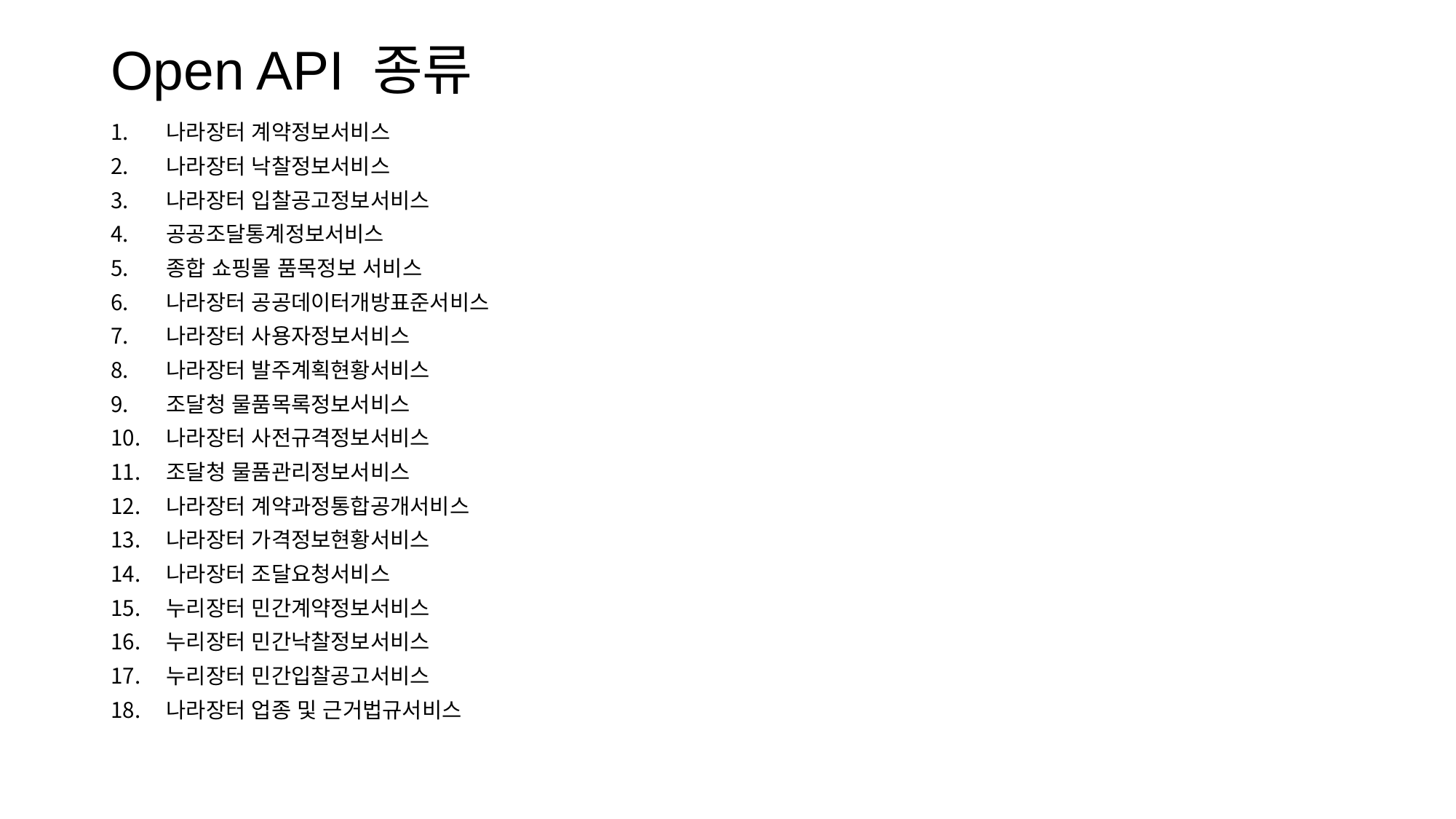

# Open API 종류
나라장터 계약정보서비스
나라장터 낙찰정보서비스
나라장터 입찰공고정보서비스
공공조달통계정보서비스
종합 쇼핑몰 품목정보 서비스
나라장터 공공데이터개방표준서비스
나라장터 사용자정보서비스
나라장터 발주계획현황서비스
조달청 물품목록정보서비스
나라장터 사전규격정보서비스
조달청 물품관리정보서비스
나라장터 계약과정통합공개서비스
나라장터 가격정보현황서비스
나라장터 조달요청서비스
누리장터 민간계약정보서비스
누리장터 민간낙찰정보서비스
누리장터 민간입찰공고서비스
나라장터 업종 및 근거법규서비스